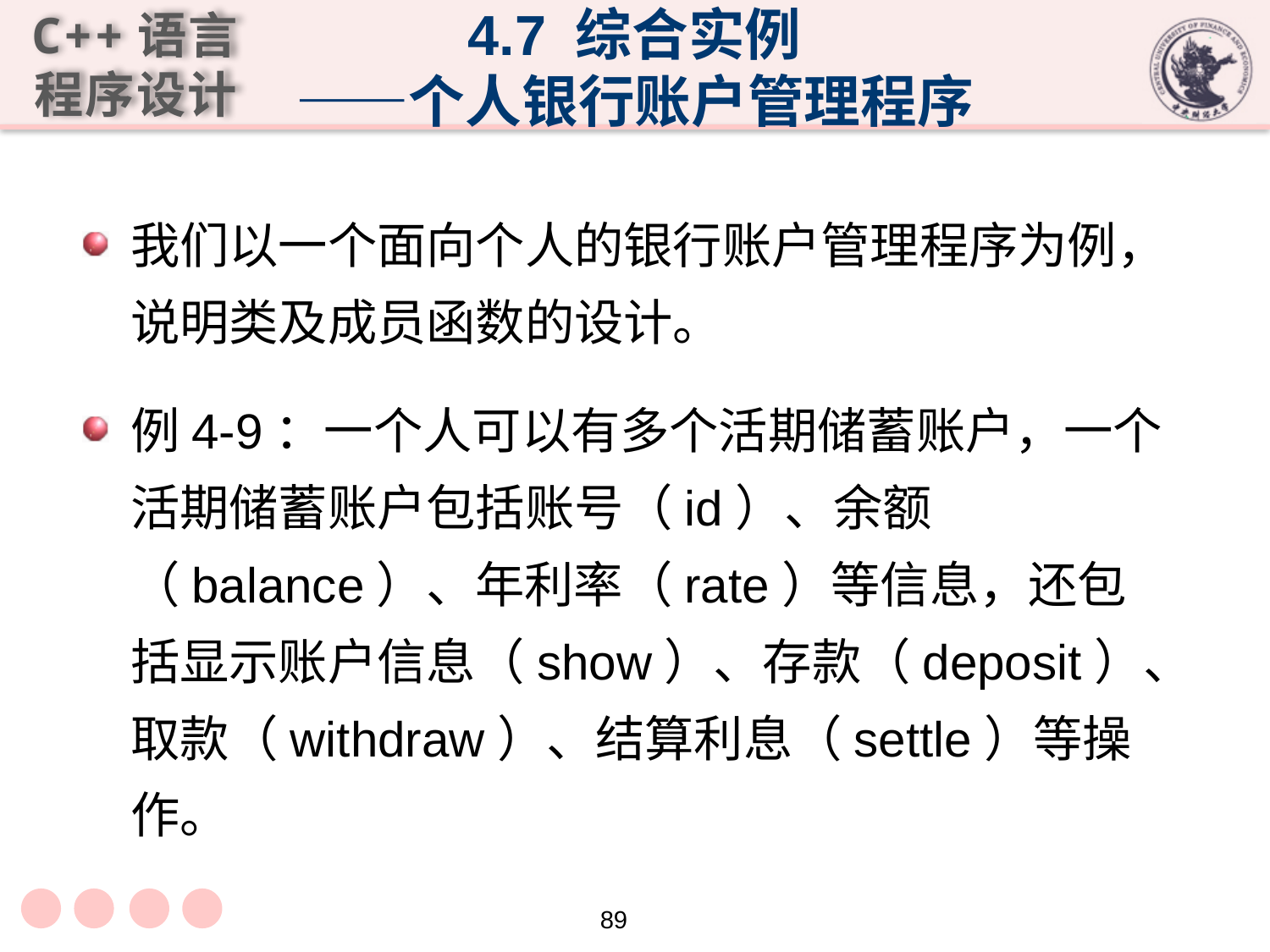

# 4.7 综合实例 ——个人银行账户管理程序
我们以一个面向个人的银行账户管理程序为例，说明类及成员函数的设计。
例4-9：一个人可以有多个活期储蓄账户，一个活期储蓄账户包括账号（id）、余额（balance）、年利率（rate）等信息，还包括显示账户信息（show）、存款（deposit）、取款（withdraw）、结算利息（settle）等操作。
89